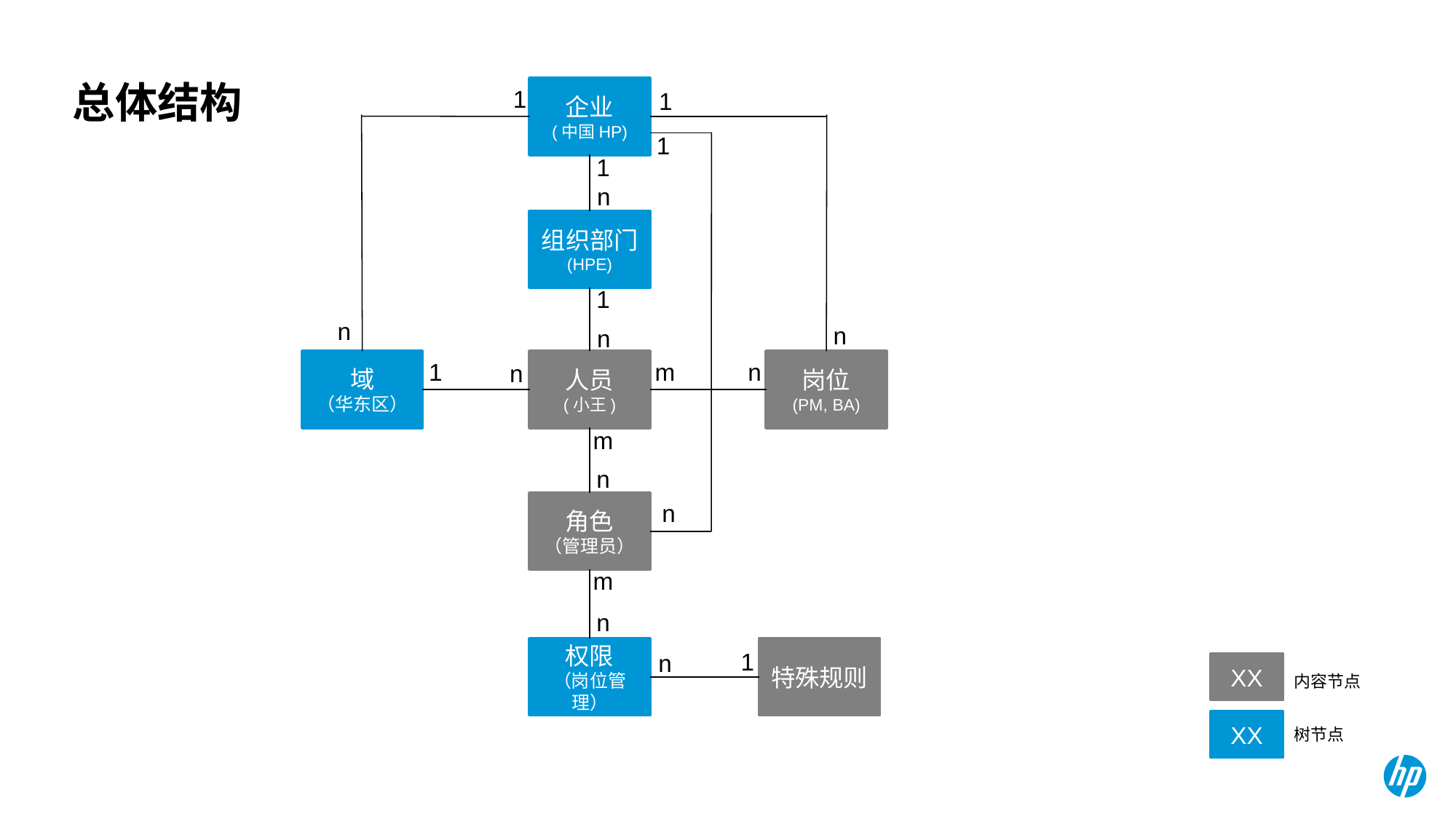

# 总体结构
企业
(中国HP)
1
1
1
1
n
组织部门
(HPE)
1
n
n
n
域
（华东区）
1
人员
(小王)
m
n
岗位
(PM, BA)
n
m
n
角色
（管理员）
n
m
n
权限
（岗位管理）
特殊规则
1
n
XX
内容节点
XX
树节点